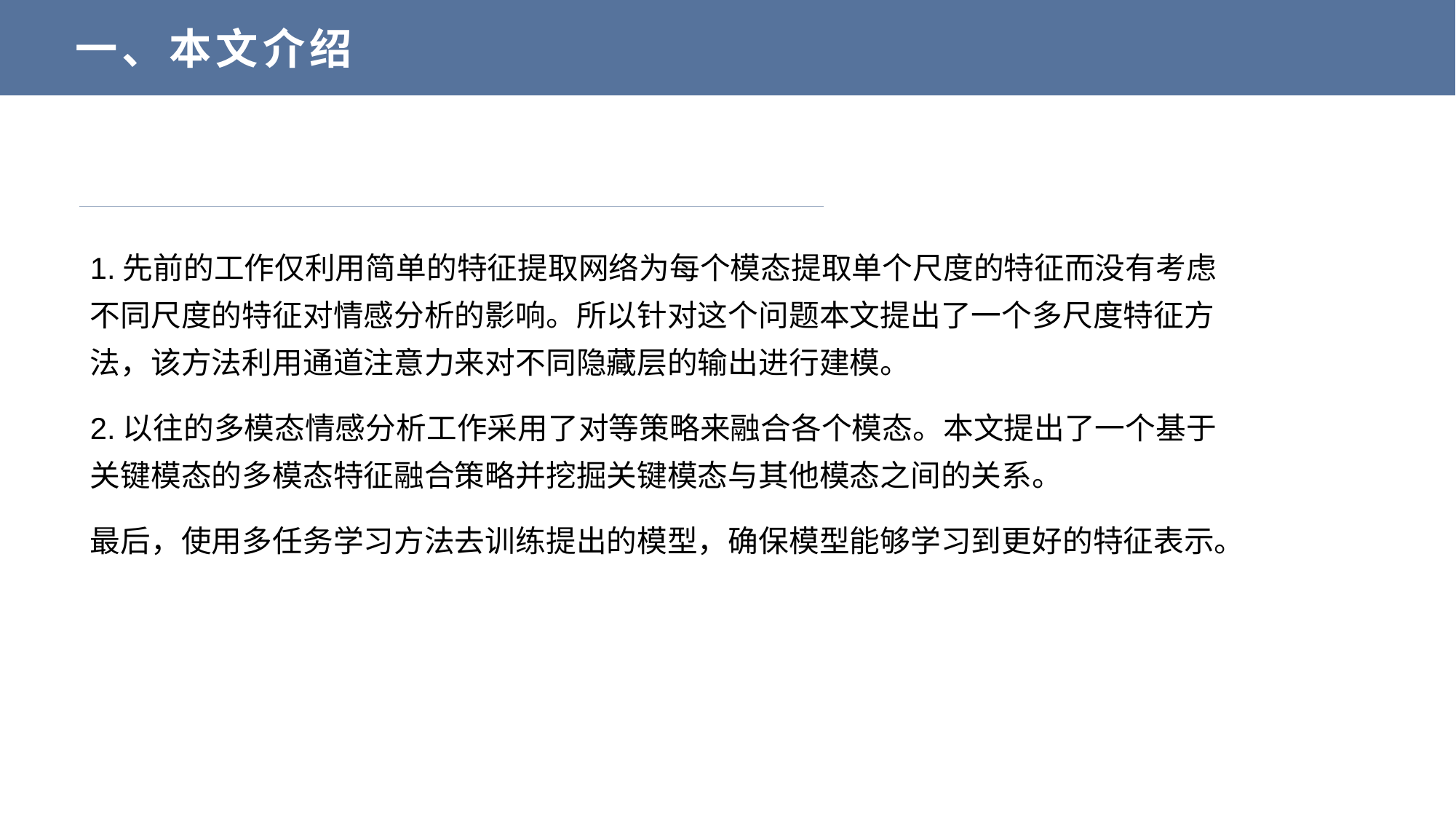

# 一、本文介绍

1.先前的工作仅利用简单的特征提取网络为每个模态提取单个尺度的特征而没有考虑不同尺度的特征对情感分析的影响。所以针对这个问题本文提出了一个多尺度特征方法，该方法利用通道注意力来对不同隐藏层的输出进行建模。
2.以往的多模态情感分析工作采用了对等策略来融合各个模态。本文提出了一个基于关键模态的多模态特征融合策略并挖掘关键模态与其他模态之间的关系。
最后，使用多任务学习方法去训练提出的模型，确保模型能够学习到更好的特征表示。

4